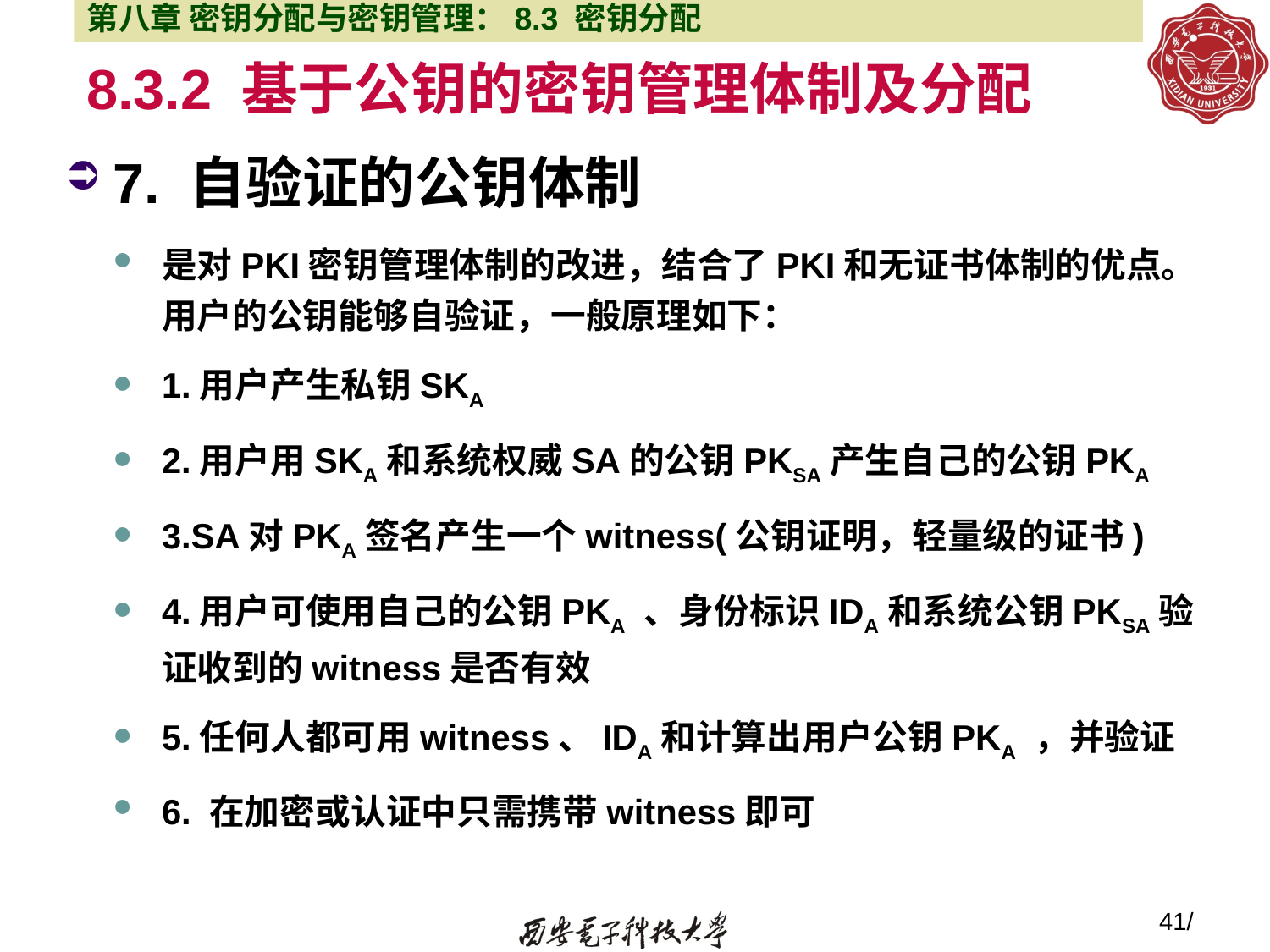

第八章 密钥分配与密钥管理：8.3 密钥分配
# 8.3.2 基于公钥的密钥管理体制及分配
7. 自验证的公钥体制
是对PKI密钥管理体制的改进，结合了PKI和无证书体制的优点。用户的公钥能够自验证，一般原理如下：
1.用户产生私钥SKA
2.用户用SKA和系统权威SA的公钥PKSA产生自己的公钥PKA
3.SA对PKA签名产生一个witness(公钥证明，轻量级的证书)
4.用户可使用自己的公钥PKA 、身份标识IDA和系统公钥PKSA验证收到的witness是否有效
5.任何人都可用witness、IDA和计算出用户公钥PKA ，并验证
6. 在加密或认证中只需携带witness即可
41/